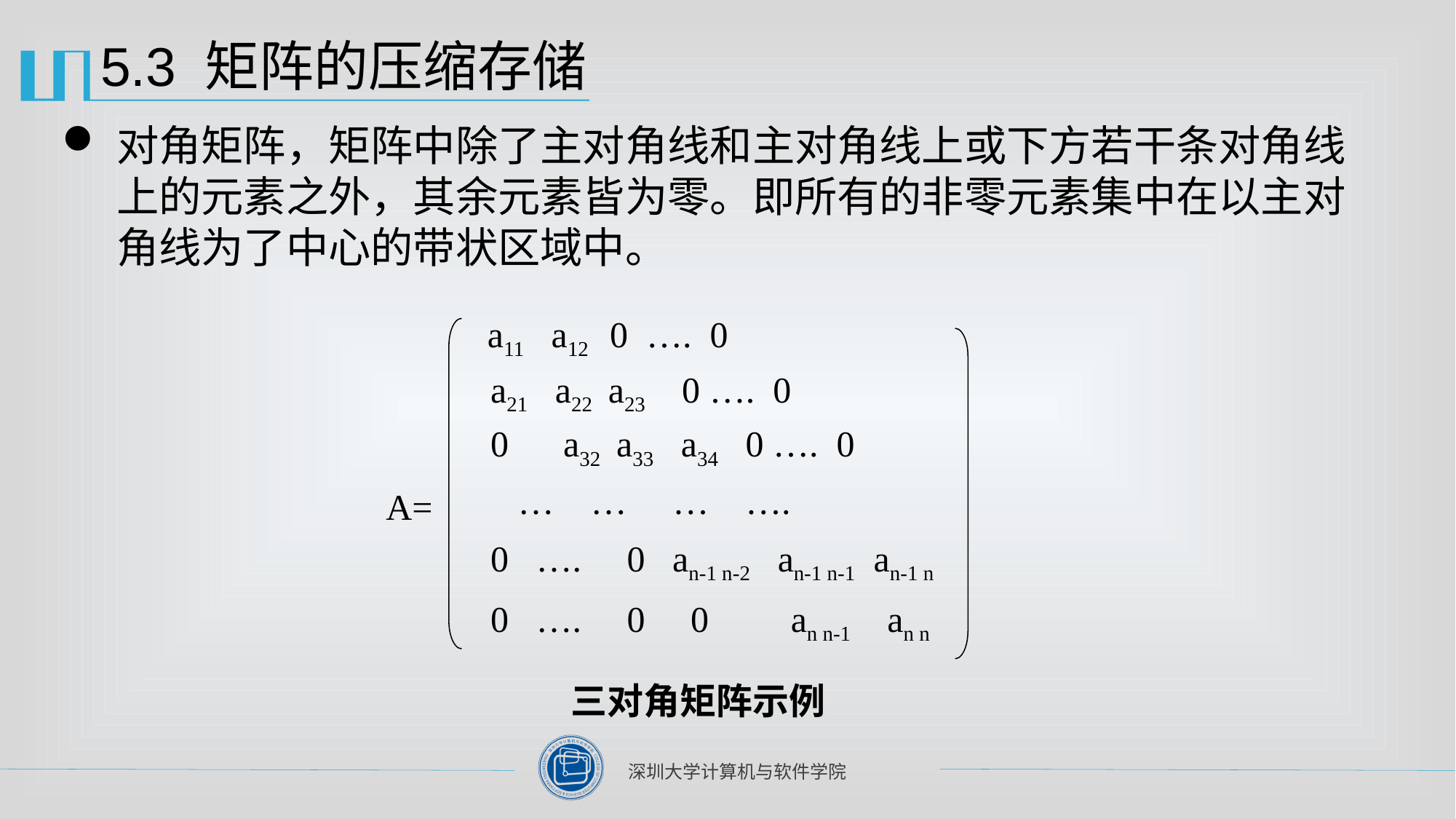

# 5.3 矩阵的压缩存储
对角矩阵，矩阵中除了主对角线和主对角线上或下方若干条对角线上的元素之外，其余元素皆为零。即所有的非零元素集中在以主对角线为了中心的带状区域中。

a11   a12    0  ….  0

a21   a22   a23    0 ….  0
0      a32   a33   a34   0 ….  0
   …    …     …    ….
A=
0   ….     0   an-1 n-2   an-1 n-1  an-1 n
0   ….     0     0         an n-1    an n
三对角矩阵示例
18